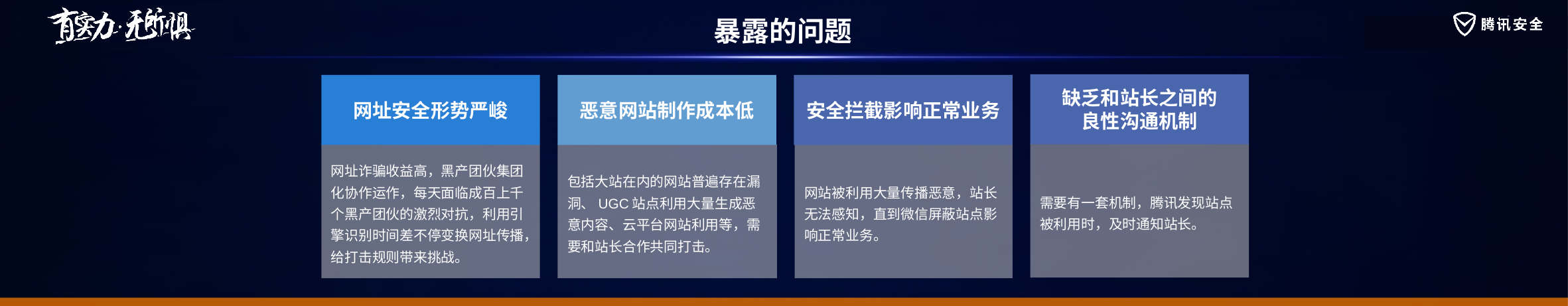

暴露的问题
缺乏和站长之间的
良性沟通机制
网址安全形势严峻
恶意网站制作成本低
安全拦截影响正常业务
需要有一套机制，腾讯发现站点被利用时，及时通知站长。
网址诈骗收益高，黑产团伙集团化协作运作，每天面临成百上千个黑产团伙的激烈对抗，利用引擎识别时间差不停变换网址传播，给打击规则带来挑战。
包括大站在内的网站普遍存在漏洞、UGC站点利用大量生成恶意内容、云平台网站利用等，需要和站长合作共同打击。
网站被利用大量传播恶意，站长无法感知，直到微信屏蔽站点影响正常业务。